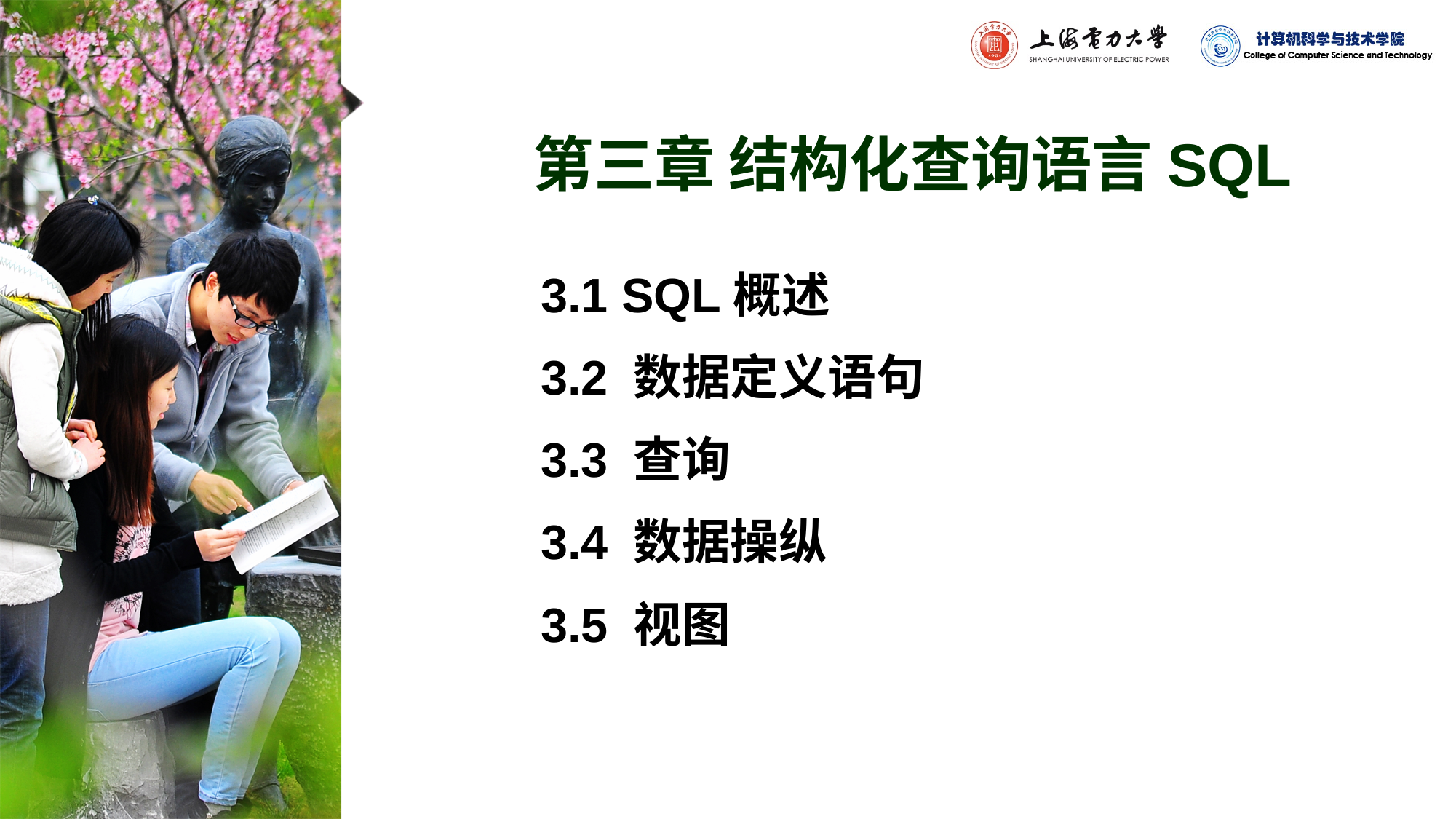

第三章 结构化查询语言SQL

	3.1 SQL概述
	3.2 数据定义语句
	3.3 查询
	3.4 数据操纵
	3.5 视图